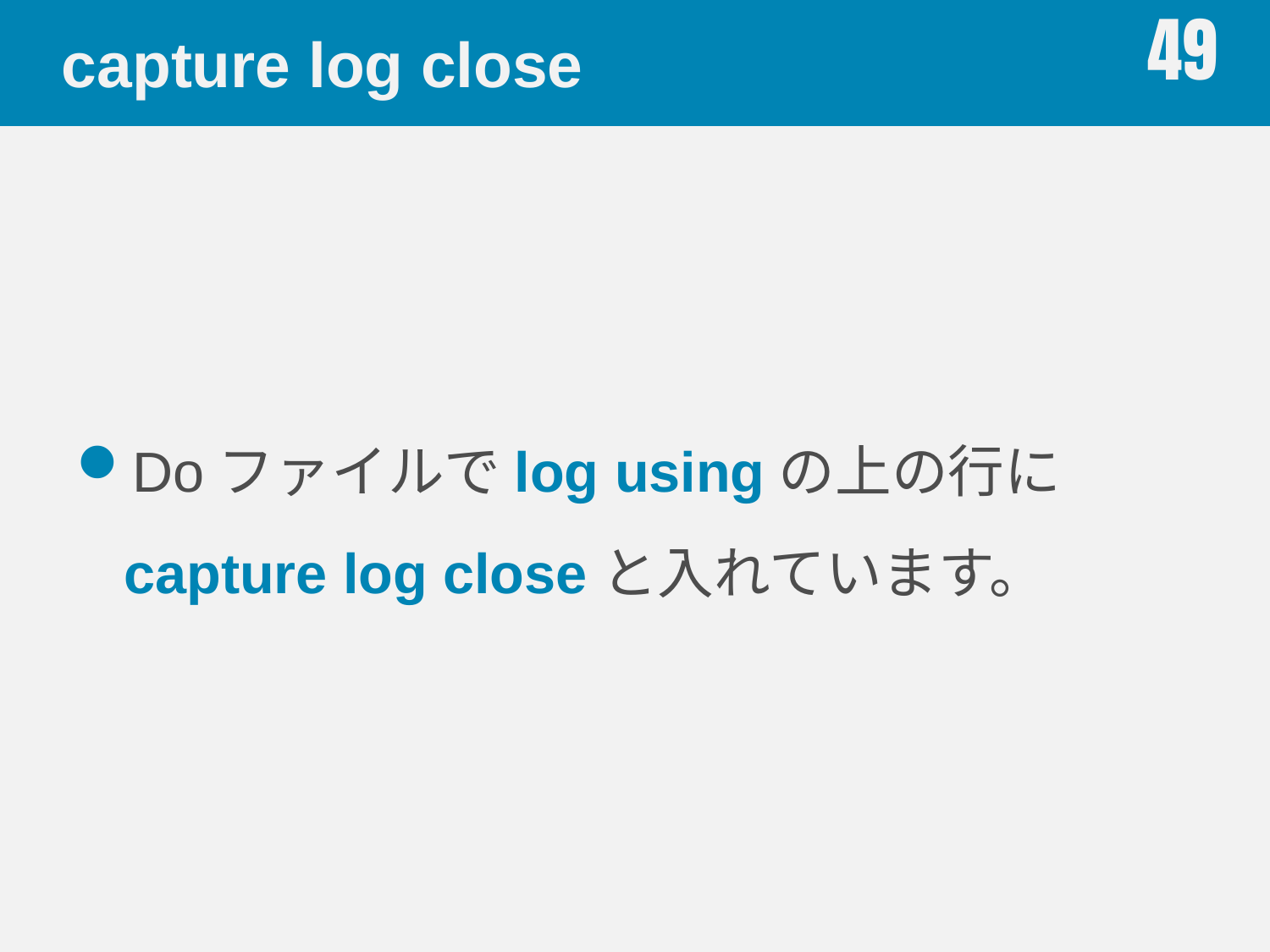

# capture log close
 49
Doファイルでlog usingの上の行に
capture log closeと入れています。